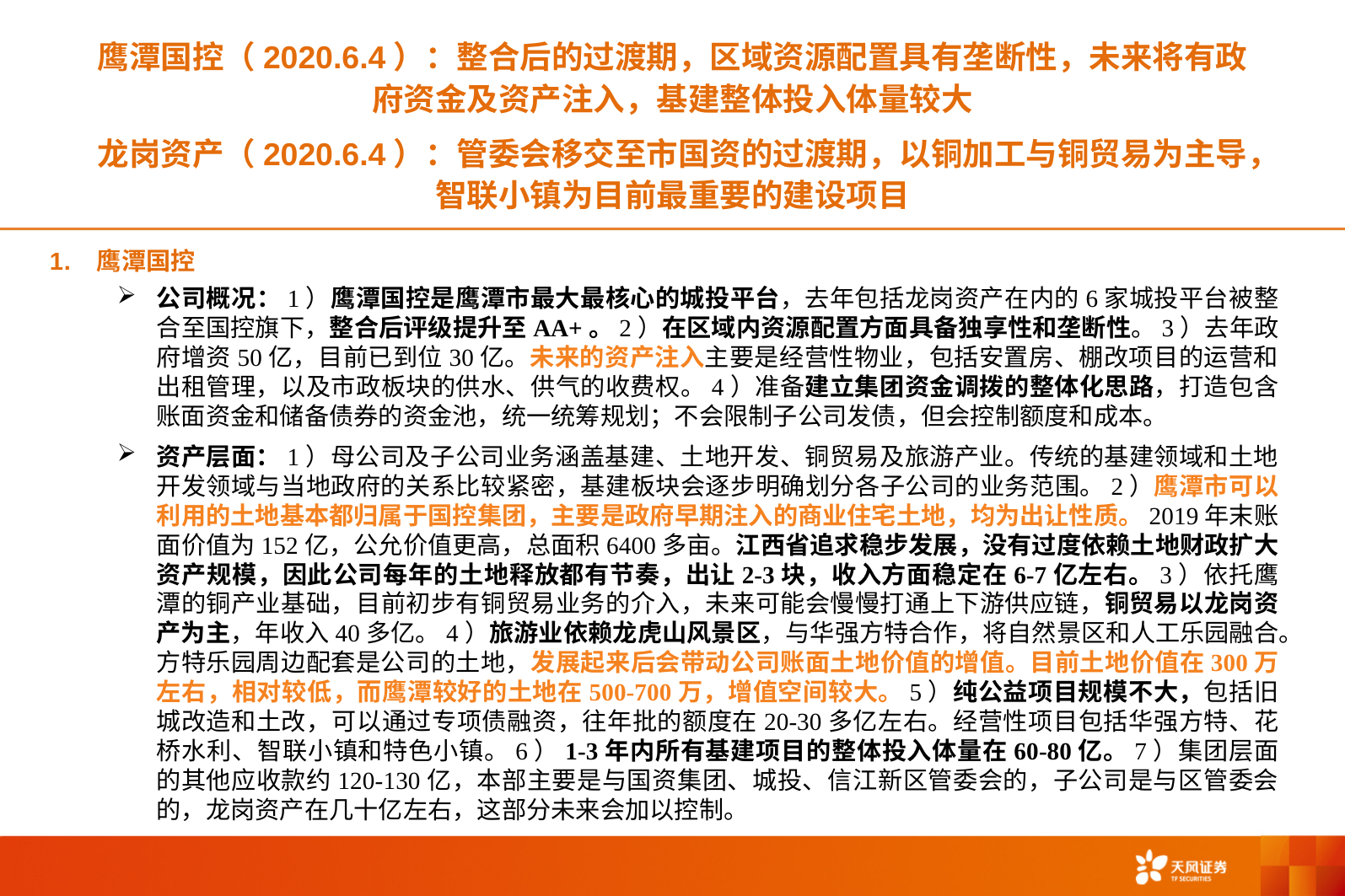

鹰潭国控（2020.6.4）：整合后的过渡期，区域资源配置具有垄断性，未来将有政府资金及资产注入，基建整体投入体量较大
龙岗资产（2020.6.4）：管委会移交至市国资的过渡期，以铜加工与铜贸易为主导，智联小镇为目前最重要的建设项目
鹰潭国控
公司概况：1）鹰潭国控是鹰潭市最大最核心的城投平台，去年包括龙岗资产在内的6家城投平台被整合至国控旗下，整合后评级提升至AA+。2）在区域内资源配置方面具备独享性和垄断性。3）去年政府增资50亿，目前已到位30亿。未来的资产注入主要是经营性物业，包括安置房、棚改项目的运营和出租管理，以及市政板块的供水、供气的收费权。4）准备建立集团资金调拨的整体化思路，打造包含账面资金和储备债券的资金池，统一统筹规划；不会限制子公司发债，但会控制额度和成本。
资产层面：1）母公司及子公司业务涵盖基建、土地开发、铜贸易及旅游产业。传统的基建领域和土地开发领域与当地政府的关系比较紧密，基建板块会逐步明确划分各子公司的业务范围。2）鹰潭市可以利用的土地基本都归属于国控集团，主要是政府早期注入的商业住宅土地，均为出让性质。2019年末账面价值为152亿，公允价值更高，总面积6400多亩。江西省追求稳步发展，没有过度依赖土地财政扩大资产规模，因此公司每年的土地释放都有节奏，出让2-3块，收入方面稳定在6-7亿左右。3）依托鹰潭的铜产业基础，目前初步有铜贸易业务的介入，未来可能会慢慢打通上下游供应链，铜贸易以龙岗资产为主，年收入40多亿。4）旅游业依赖龙虎山风景区，与华强方特合作，将自然景区和人工乐园融合。方特乐园周边配套是公司的土地，发展起来后会带动公司账面土地价值的增值。目前土地价值在300万左右，相对较低，而鹰潭较好的土地在500-700万，增值空间较大。5）纯公益项目规模不大，包括旧城改造和土改，可以通过专项债融资，往年批的额度在20-30多亿左右。经营性项目包括华强方特、花桥水利、智联小镇和特色小镇。6）1-3年内所有基建项目的整体投入体量在60-80亿。7）集团层面的其他应收款约120-130亿，本部主要是与国资集团、城投、信江新区管委会的，子公司是与区管委会的，龙岗资产在几十亿左右，这部分未来会加以控制。
9